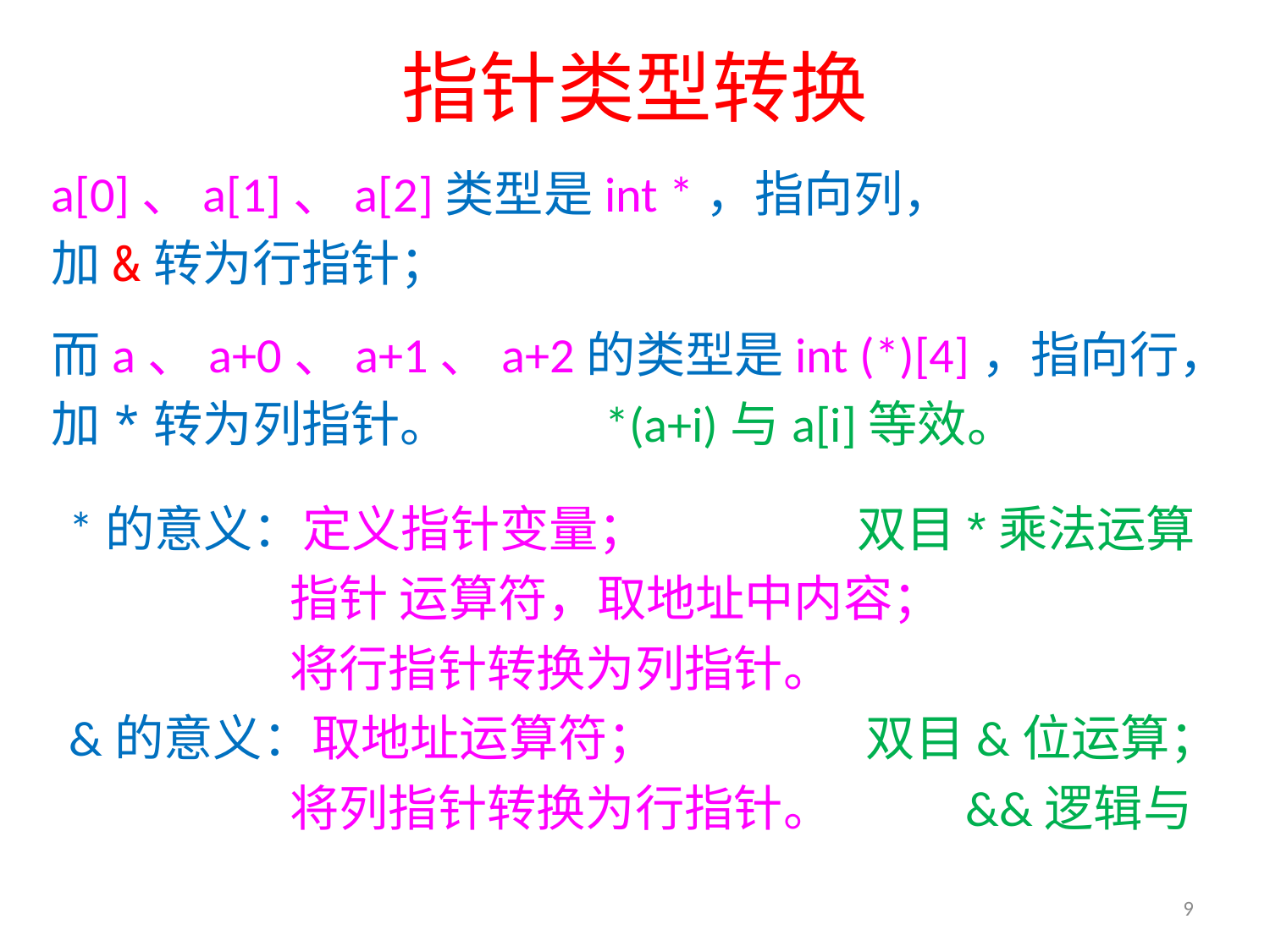

# 指针类型转换
a[0]、a[1]、a[2]类型是int *，指向列，
加&转为行指针；
而a、a+0、a+1、a+2的类型是int (*)[4]，指向行，
加*转为列指针。             *(a+i)与a[i]等效。
*的意义：定义指针变量；                   双目*乘法运算
                   指针 运算符，取地址中内容；
                   将行指针转换为列指针。
&的意义：取地址运算符；                   双目&位运算；
                   将列指针转换为行指针。           &&逻辑与
9